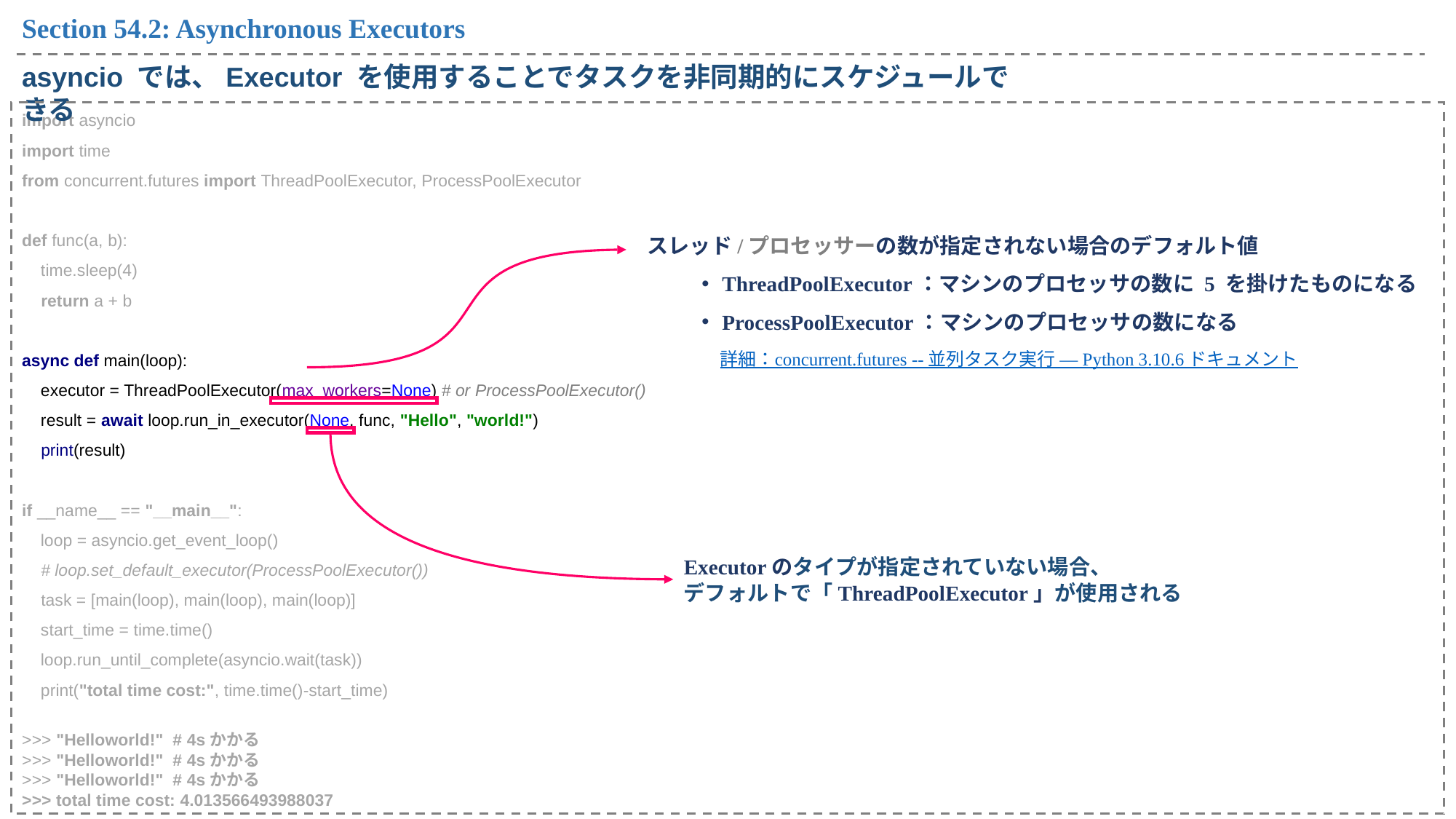

Section 54.2: Asynchronous Executors
asyncio では、Executor を使用することでタスクを非同期的にスケジュールできる
import asyncio
import time
from concurrent.futures import ThreadPoolExecutor, ProcessPoolExecutor
def func(a, b):
    time.sleep(4)
    return a + b
async def main(loop):
    executor = ThreadPoolExecutor(max_workers=None) # or ProcessPoolExecutor()
    result = await loop.run_in_executor(None, func, "Hello", "world!")
    print(result)
if __name__ == "__main__":
    loop = asyncio.get_event_loop()
    # loop.set_default_executor(ProcessPoolExecutor())
    task = [main(loop), main(loop), main(loop)]
    start_time = time.time()
    loop.run_until_complete(asyncio.wait(task))
    print("total time cost:", time.time()-start_time)

>>> "Helloworld!"  # 4sかかる
>>> "Helloworld!"  # 4sかかる
>>> "Helloworld!"  # 4sかかる
>>> total time cost: 4.013566493988037

スレッド/プロセッサーの数が指定されない場合のデフォルト値
ThreadPoolExecutor：マシンのプロセッサの数に 5 を掛けたものになる
ProcessPoolExecutor：マシンのプロセッサの数になる

詳細：concurrent.futures -- 並列タスク実行 — Python 3.10.6 ドキュメント

Executorのタイプが指定されていない場合、
デフォルトで「ThreadPoolExecutor」が使用される